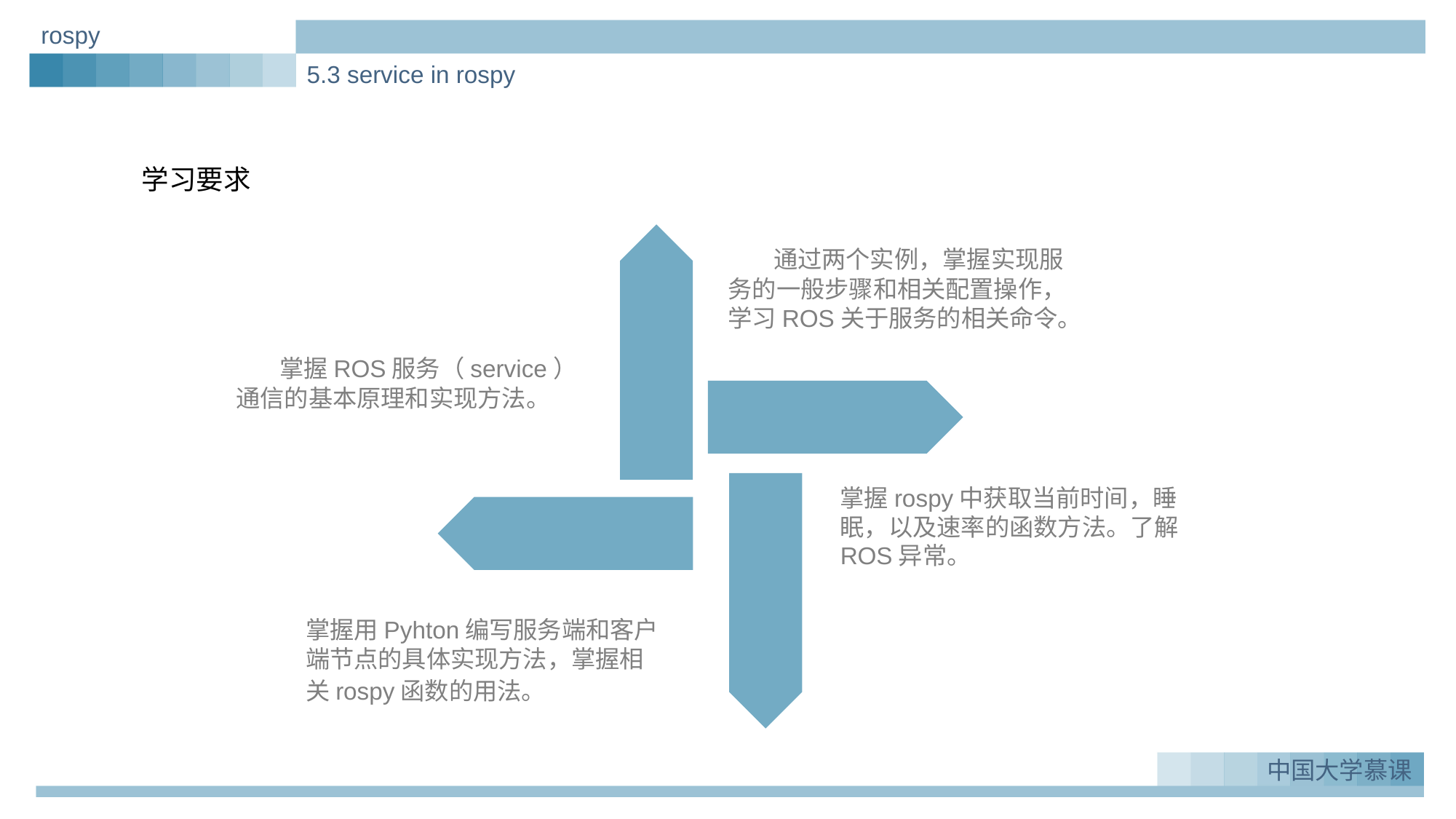

rospy
5.3 service in rospy
学习要求
       通过两个实例，掌握实现服务的一般步骤和相关配置操作，学习ROS关于服务的相关命令。

      掌握ROS服务（service）通信的基本原理和实现方法。

掌握rospy中获取当前时间，睡眠，以及速率的函数方法。了解ROS异常。

掌握用Pyhton编写服务端和客户端节点的具体实现方法，掌握相关rospy函数的用法。
中国大学慕课